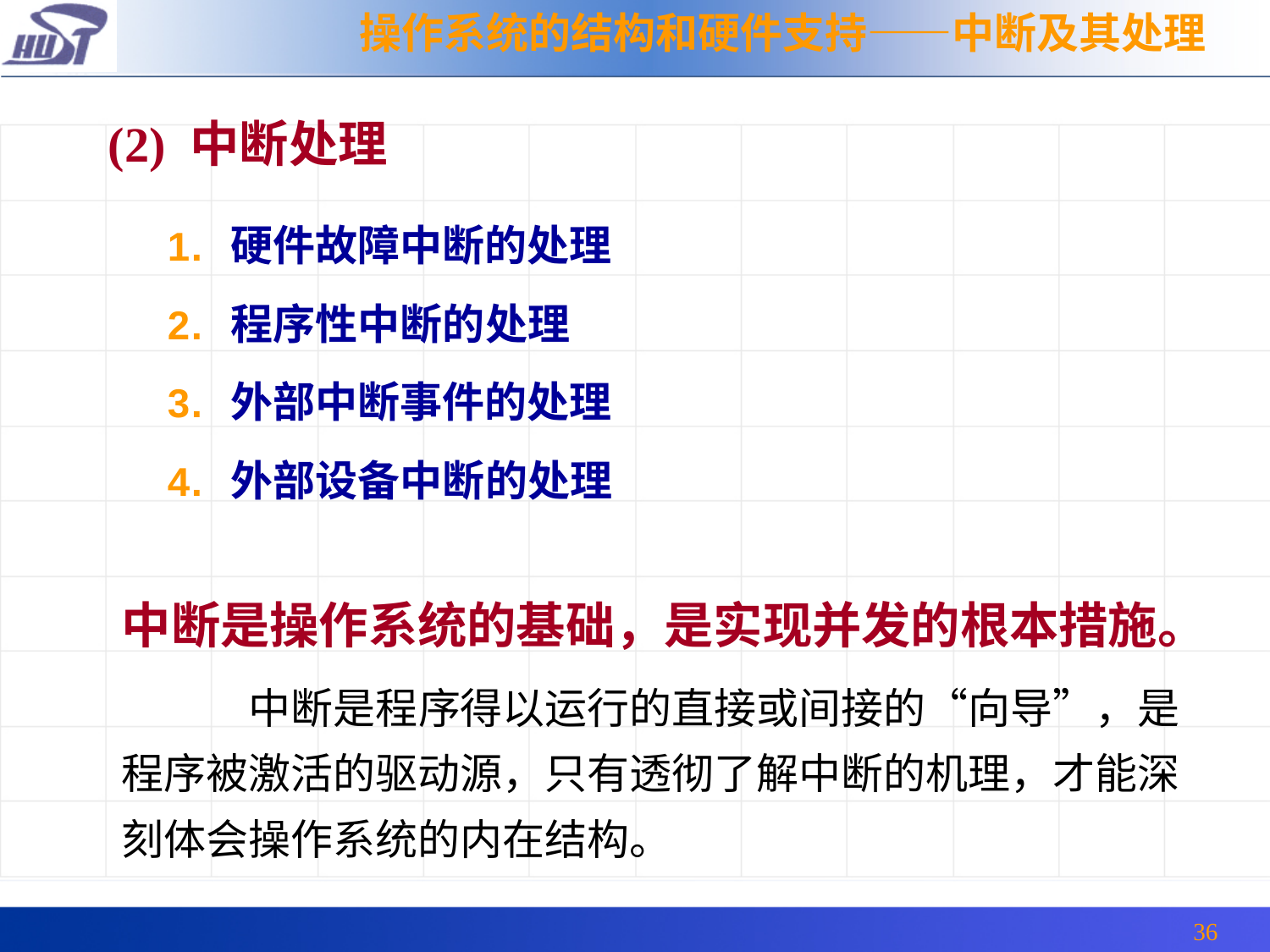

操作系统的结构和硬件支持——中断及其处理
(2) 中断处理
硬件故障中断的处理
程序性中断的处理
外部中断事件的处理
外部设备中断的处理
	中断是操作系统的基础，是实现并发的根本措施。
		中断是程序得以运行的直接或间接的“向导”，是程序被激活的驱动源，只有透彻了解中断的机理，才能深刻体会操作系统的内在结构。
36